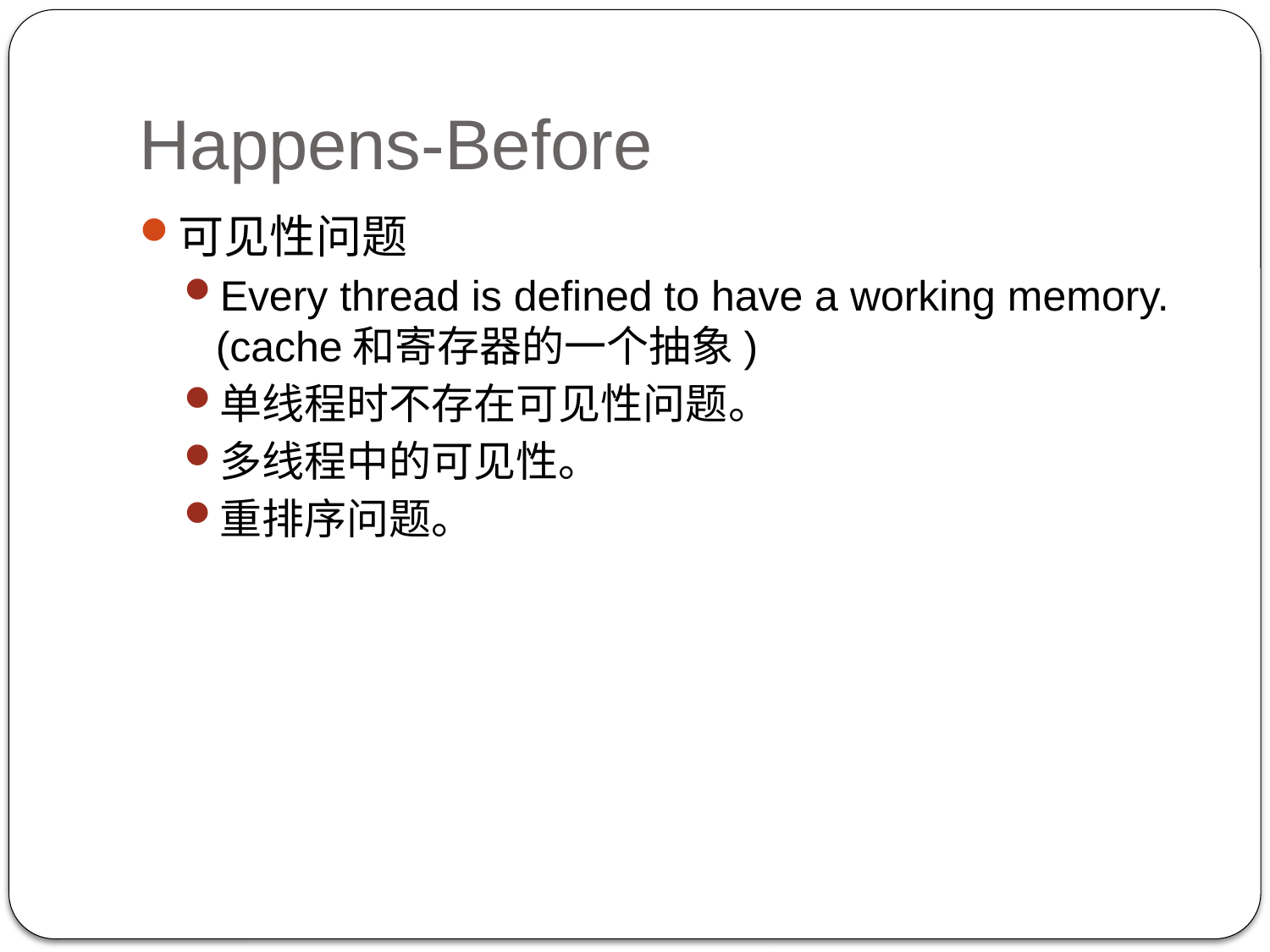

# Happens-Before
可见性问题
Every thread is defined to have a working memory. (cache和寄存器的一个抽象)
单线程时不存在可见性问题。
多线程中的可见性。
重排序问题。